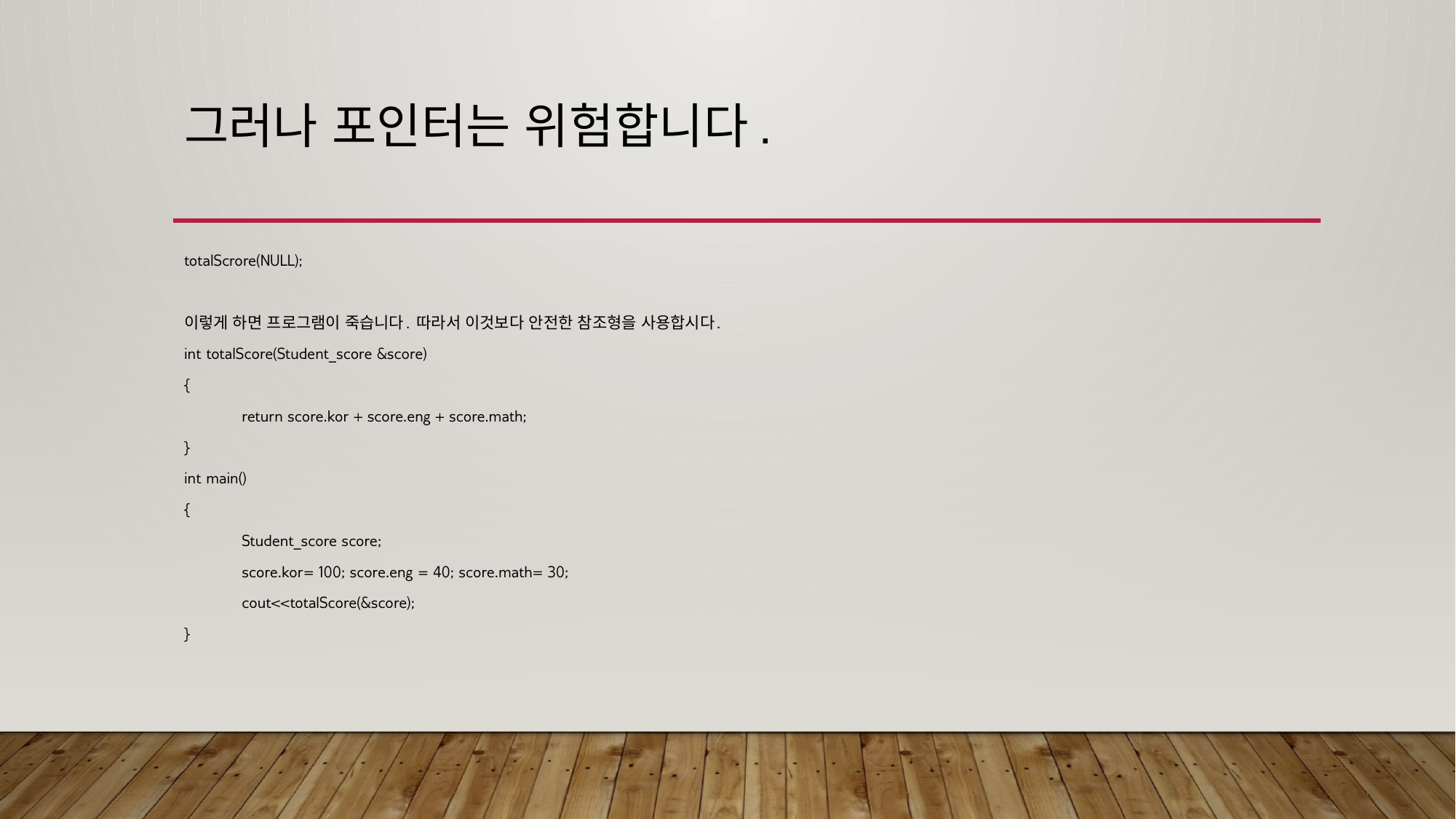

# 그러나 포인터는 위험합니다.
totalScrore(NULL);

이렇게 하면 프로그램이 죽습니다. 따라서 이것보다 안전한 참조형을 사용합시다.
int totalScore(Student_score &score)
{
	return score.kor + score.eng + score.math;
}
int main()
{
	Student_score score;
	score.kor= 100; score.eng = 40; score.math= 30;
	cout<<totalScore(&score);
}